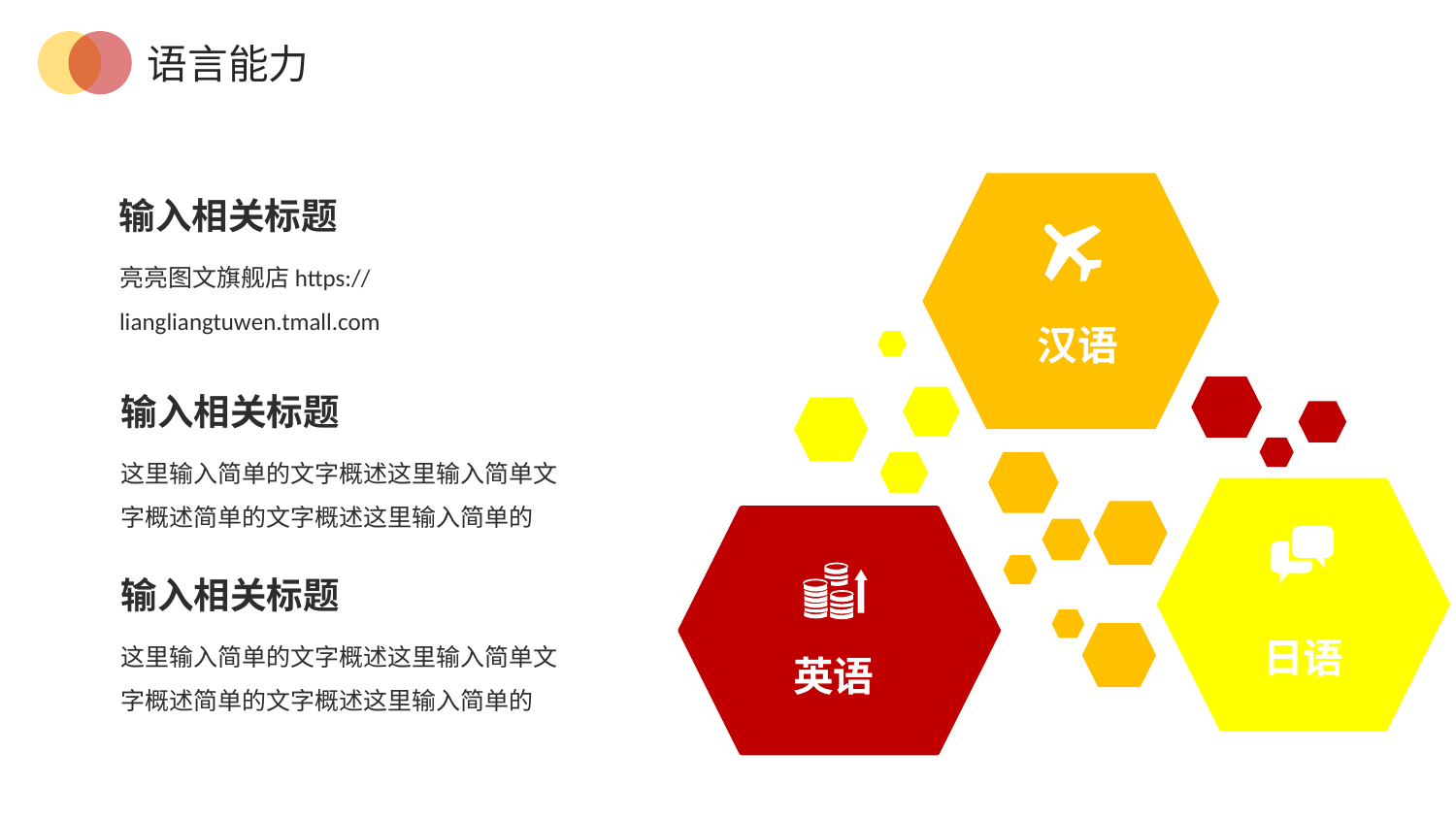

语言能力

汉语
输入相关标题
亮亮图文旗舰店https://liangliangtuwen.tmall.com

输入相关标题

这里输入简单的文字概述这里输入简单文字概述简单的文字概述这里输入简单的

日语

英语

输入相关标题

这里输入简单的文字概述这里输入简单文字概述简单的文字概述这里输入简单的